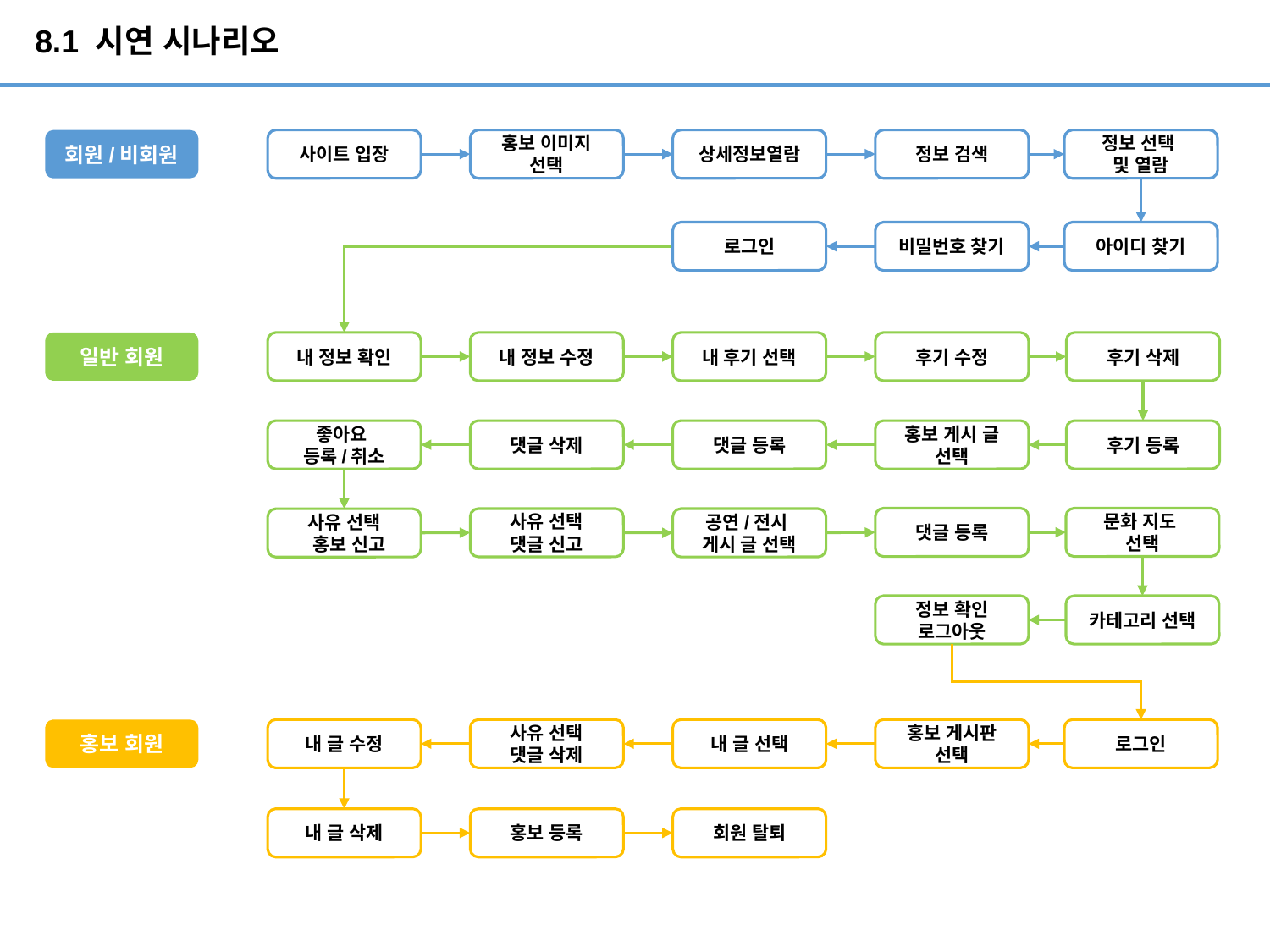

# 8.1 시연 시나리오

회원/비회원
사이트 입장
홍보 이미지 선택
상세정보열람
정보 검색
정보 선택
및 열람
로그인
비밀번호 찾기
아이디 찾기
후기 삭제
내 정보 수정
내 후기 선택
후기 수정
내 정보 확인
일반 회원
좋아요
등록/취소
댓글 삭제
댓글 등록
홍보 게시 글 선택
후기 등록
문화 지도
선택
댓글 등록
사유 선택
댓글 신고
공연/전시
게시 글 선택
사유 선택
 홍보 신고
정보 확인
로그아웃
카테고리 선택
내 글 수정
사유 선택
댓글 삭제
내 글 선택
홍보 게시판
선택
로그인
홍보 회원
내 글 삭제
홍보 등록
회원 탈퇴